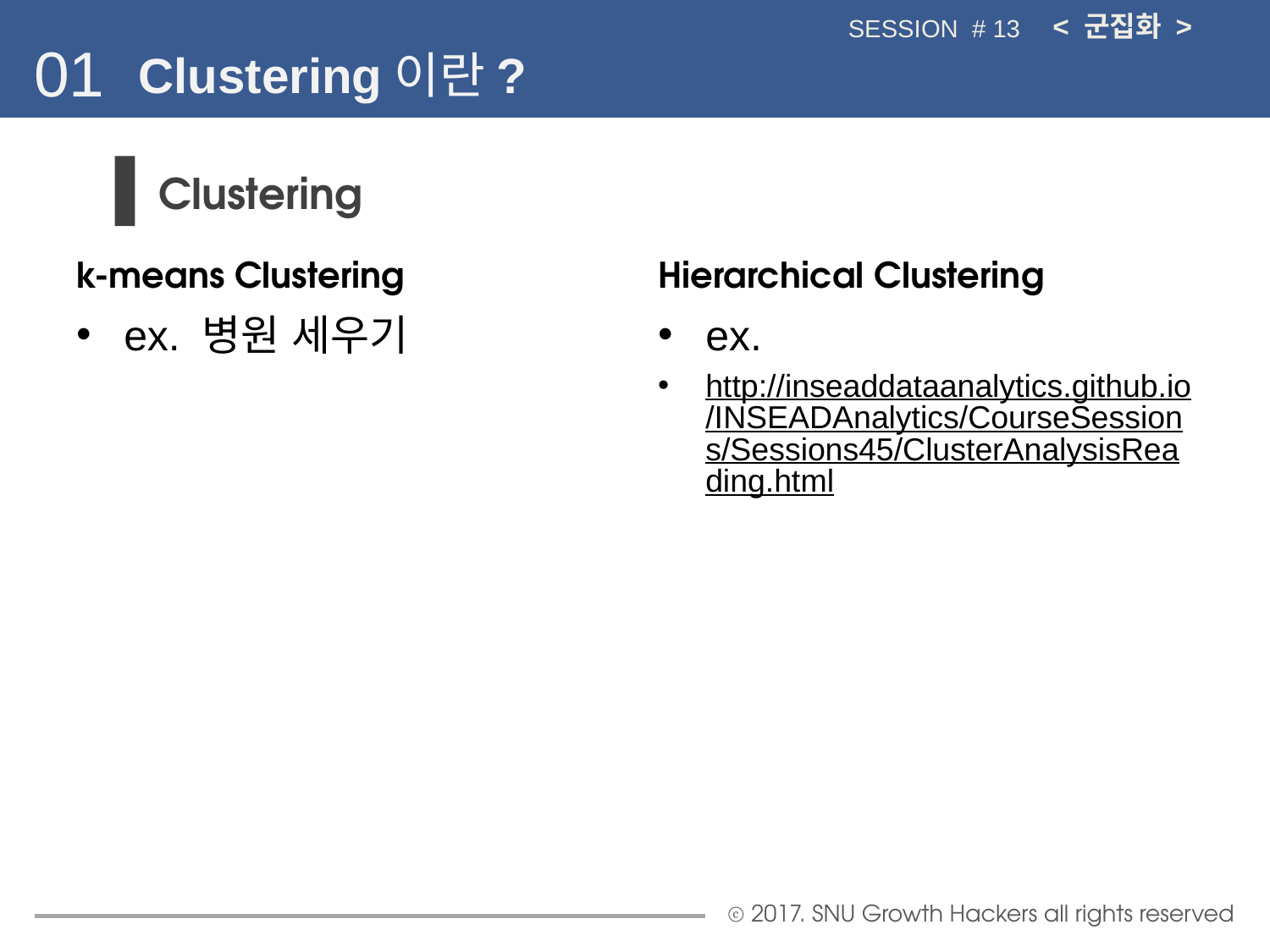

< 군집화 >
SESSION  # 13
01
Clustering이란?

Clustering
k-means Clustering
Hierarchical Clustering
ex. 병원 세우기

ex.
http://inseaddataanalytics.github.io/INSEADAnalytics/CourseSessions/Sessions45/ClusterAnalysisReading.html
ⓒ 2017. SNU Growth Hackers all rights reserved